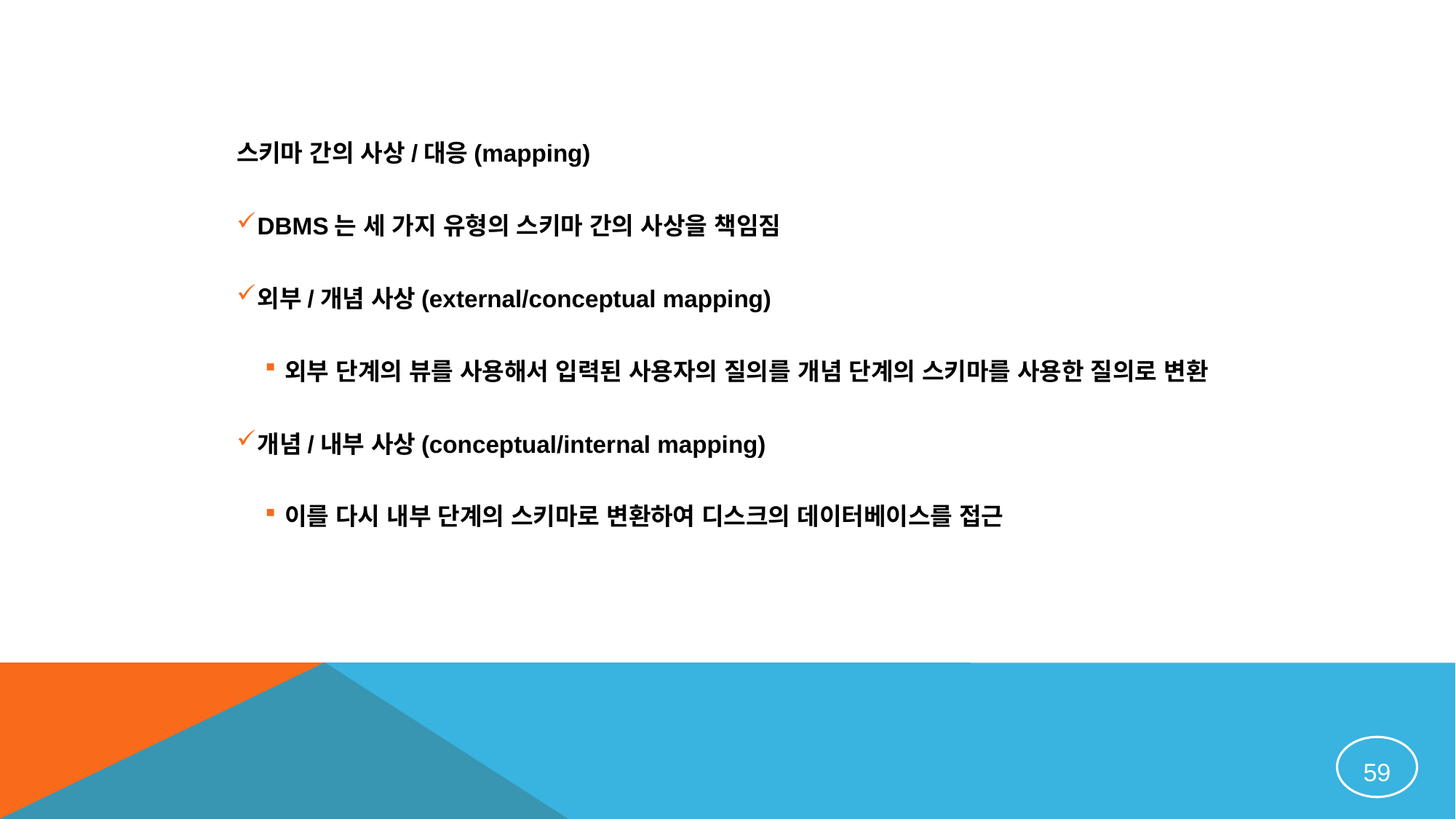

스키마 간의 사상/대응(mapping)
DBMS는 세 가지 유형의 스키마 간의 사상을 책임짐
외부/개념 사상(external/conceptual mapping)
외부 단계의 뷰를 사용해서 입력된 사용자의 질의를 개념 단계의 스키마를 사용한 질의로 변환
개념/내부 사상(conceptual/internal mapping)
이를 다시 내부 단계의 스키마로 변환하여 디스크의 데이터베이스를 접근
59